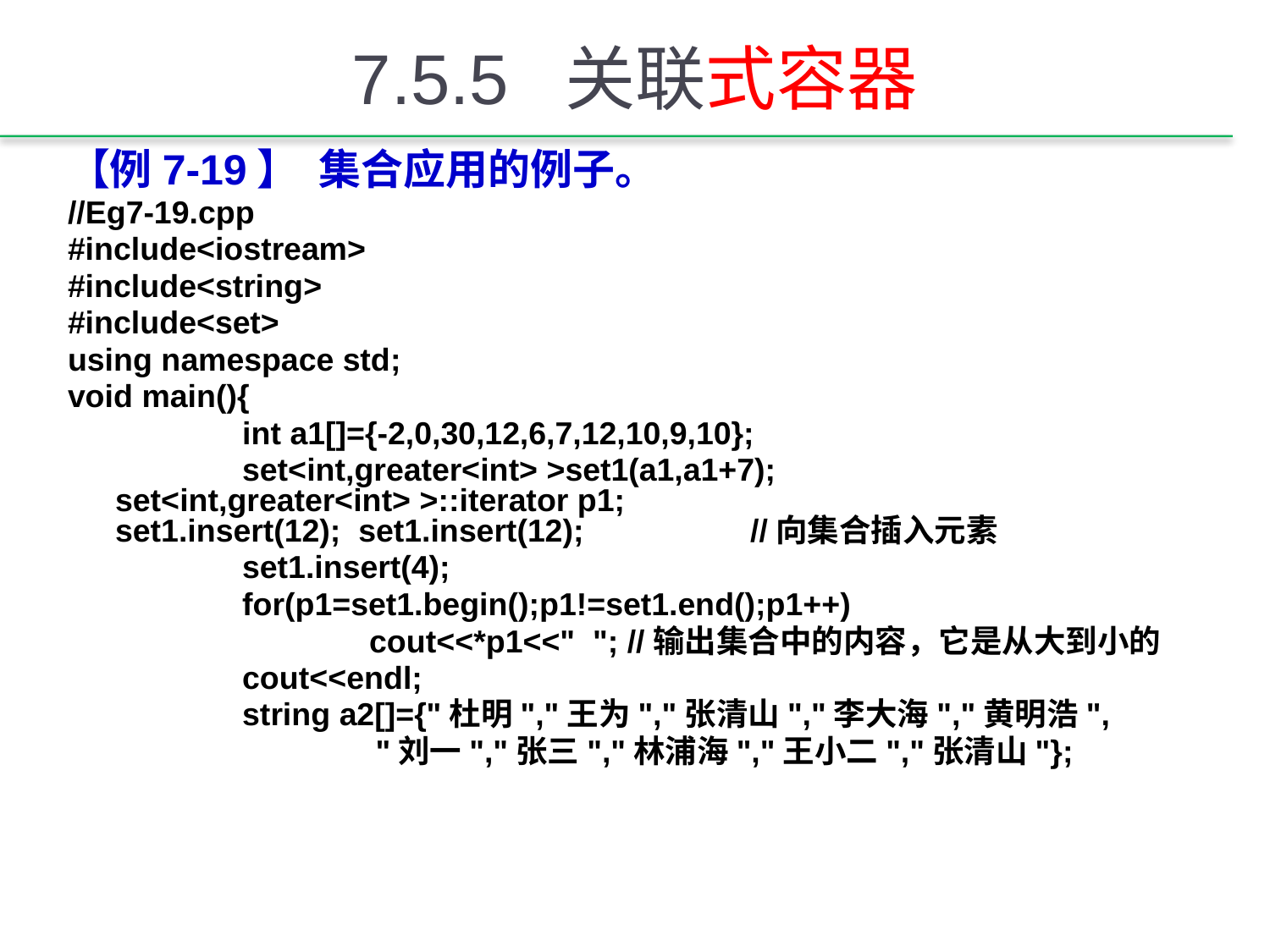

# 7.5.5  关联式容器
【例7-19】  集合应用的例子。
//Eg7-19.cpp
#include<iostream>
#include<string>
#include<set>
using namespace std;
void main(){
		int a1[]={-2,0,30,12,6,7,12,10,9,10};
		set<int,greater<int> >set1(a1,a1+7);			set<int,greater<int> >::iterator p1;			set1.insert(12);  set1.insert(12);		//向集合插入元素
		set1.insert(4);
		for(p1=set1.begin();p1!=set1.end();p1++)
			cout<<*p1<<"  "; //输出集合中的内容，它是从大到小的
		cout<<endl;
		string a2[]={"杜明","王为","张清山","李大海","黄明浩",
		               "刘一","张三","林浦海","王小二","张清山"};